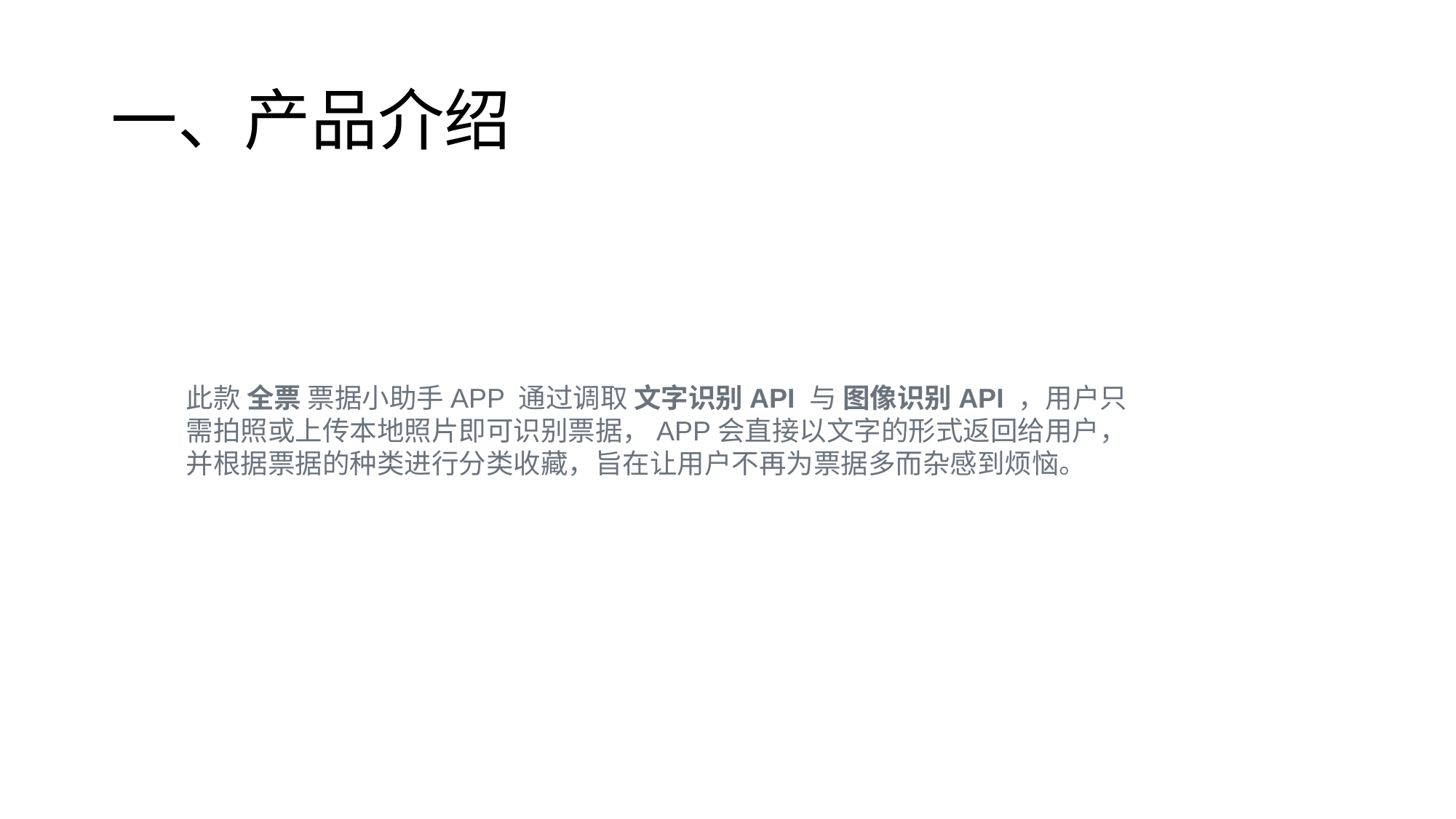

# 一、产品介绍
此款 全票 票据小助手APP 通过调取 文字识别API 与 图像识别API ，用户只需拍照或上传本地照片即可识别票据，APP会直接以文字的形式返回给用户，并根据票据的种类进行分类收藏，旨在让用户不再为票据多而杂感到烦恼。